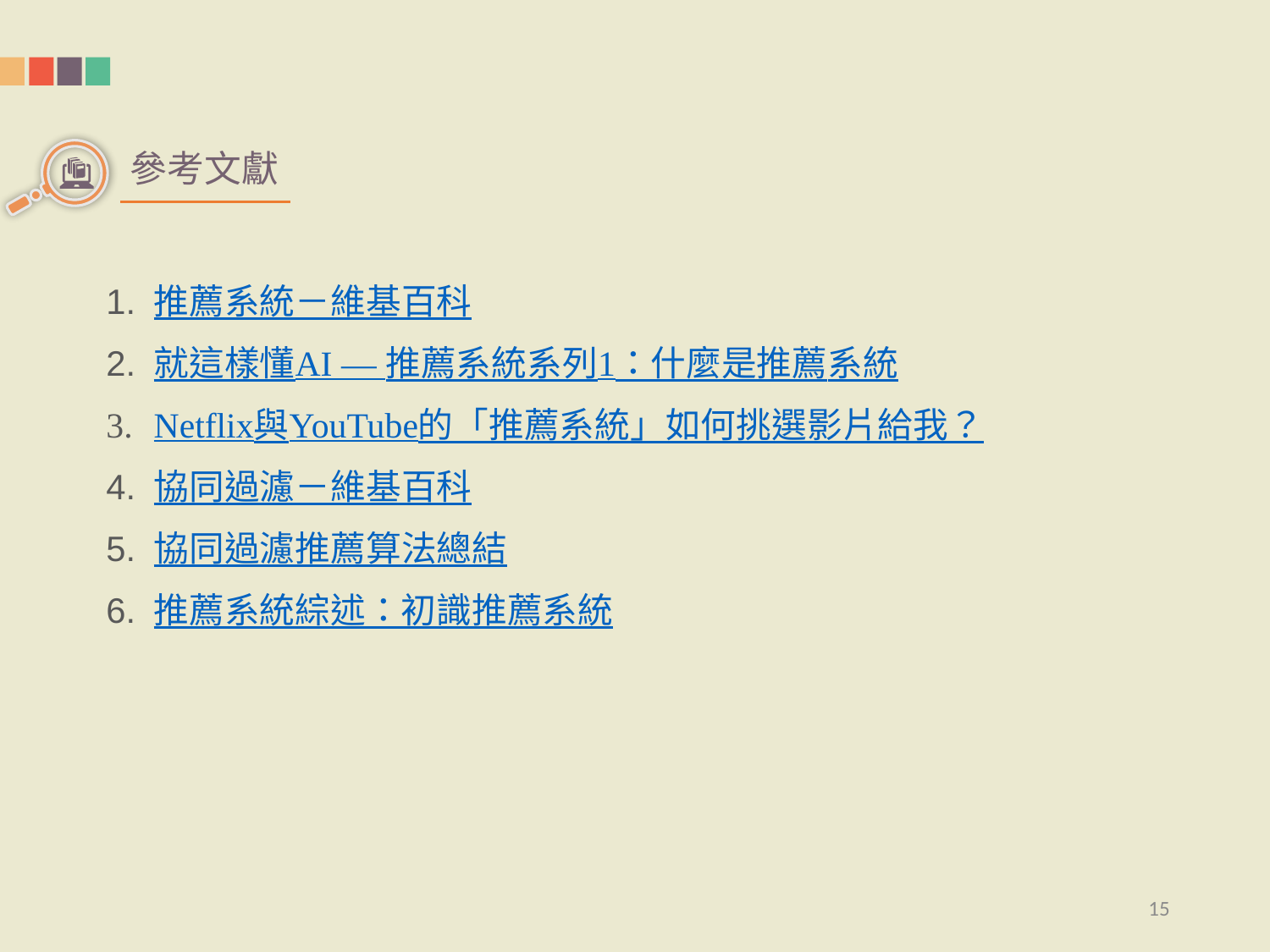

參考文獻

推薦系統－維基百科
就這樣懂AI — 推薦系統系列1：什麼是推薦系統
Netflix與YouTube的「推薦系統」如何挑選影片給我？
協同過濾－維基百科
協同過濾推薦算法總結
推薦系統綜述：初識推薦系統

15